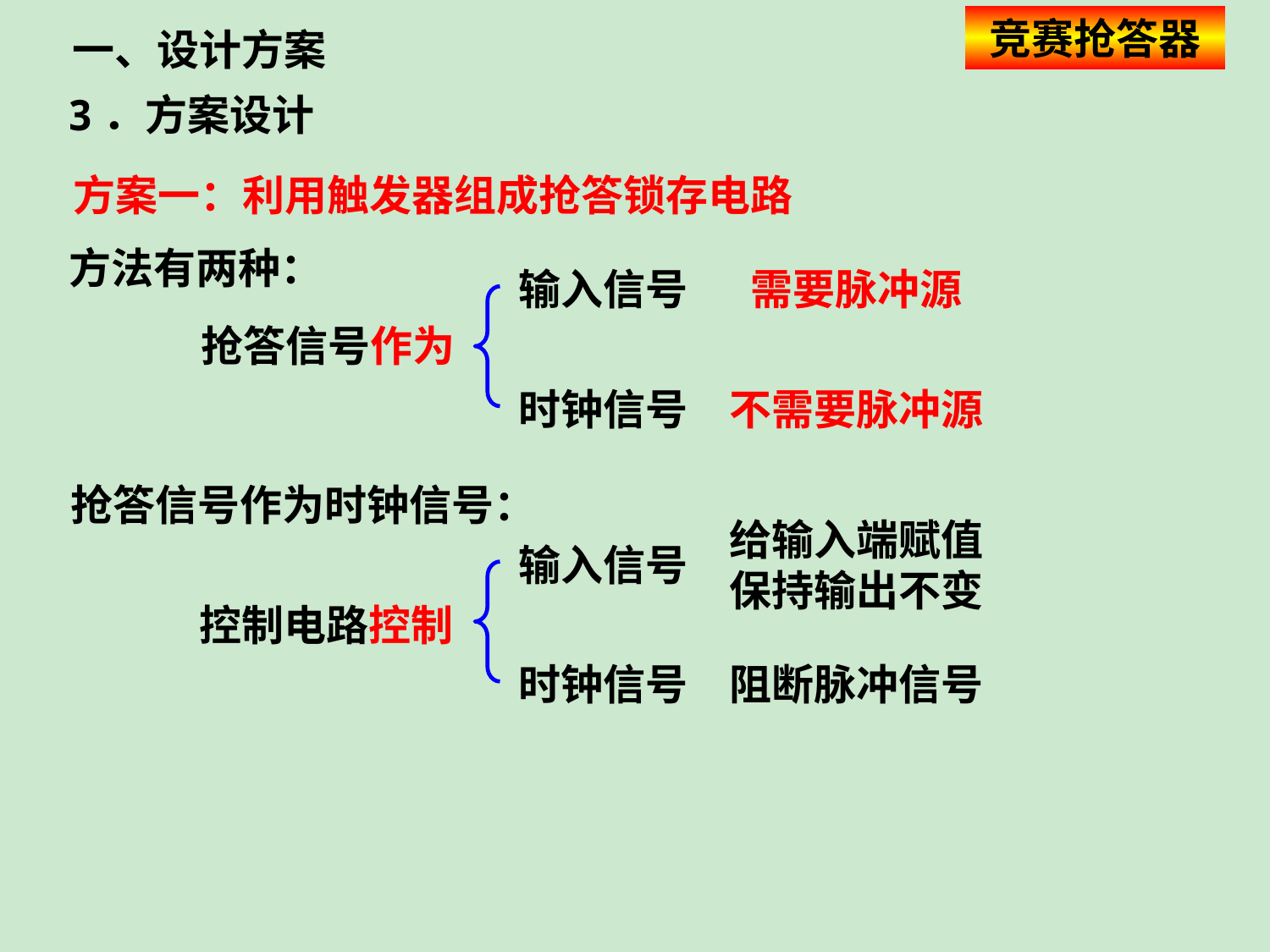

竞赛抢答器
一、设计方案
3．方案设计
方案一：利用触发器组成抢答锁存电路
方法有两种：
输入信号
需要脉冲源

抢答信号作为
时钟信号
不需要脉冲源
抢答信号作为时钟信号：
给输入端赋值
保持输出不变
输入信号

控制电路控制
时钟信号
阻断脉冲信号